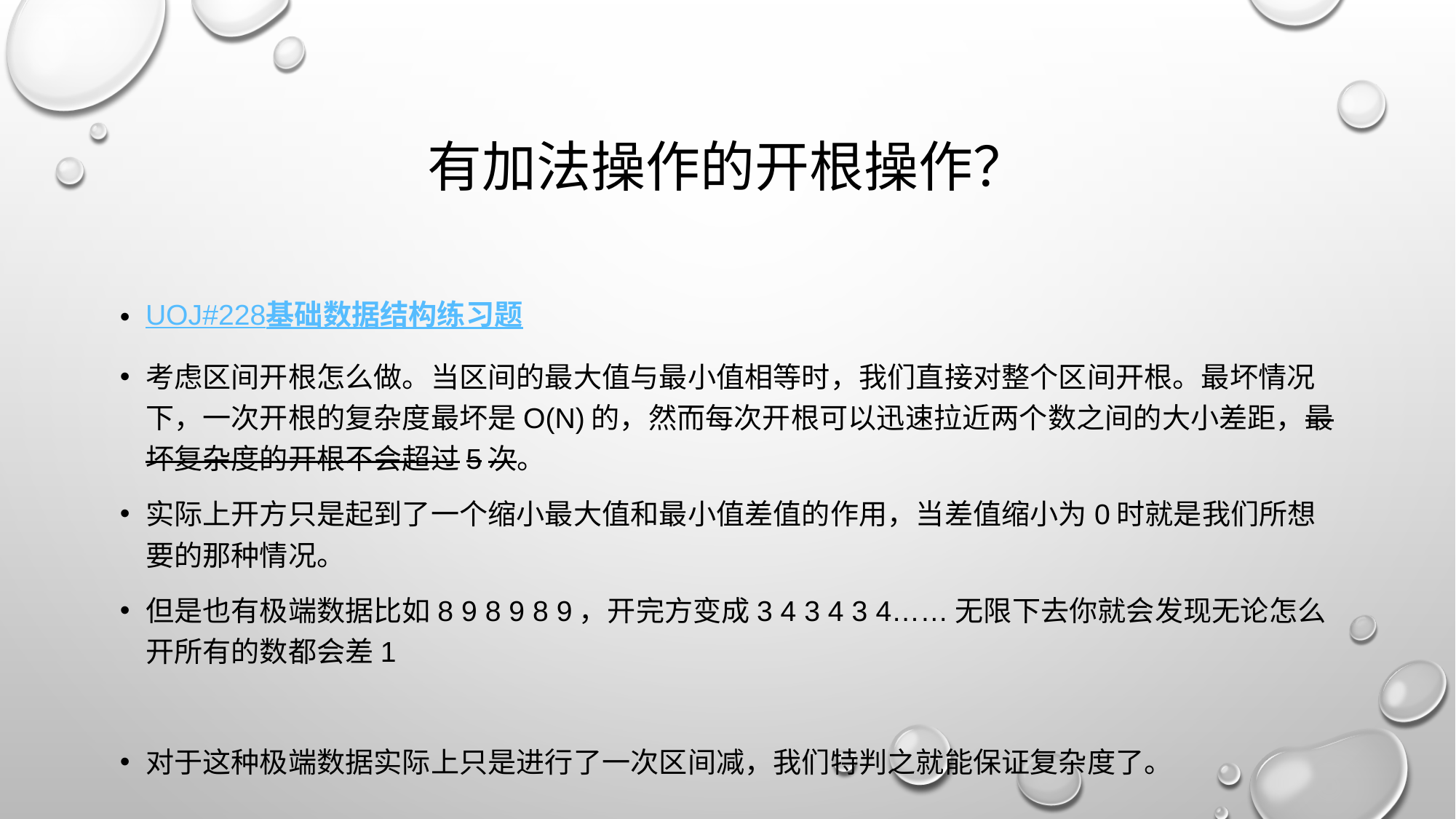

# 有加法操作的开根操作？
UOJ#228基础数据结构练习题
考虑区间开根怎么做。当区间的最大值与最小值相等时，我们直接对整个区间开根。最坏情况下，一次开根的复杂度最坏是O(n)的，然而每次开根可以迅速拉近两个数之间的大小差距，最坏复杂度的开根不会超过5次。
实际上开方只是起到了一个缩小最大值和最小值差值的作用，当差值缩小为0时就是我们所想要的那种情况。
但是也有极端数据比如8 9 8 9 8 9，开完方变成3 4 3 4 3 4……无限下去你就会发现无论怎么开所有的数都会差1

对于这种极端数据实际上只是进行了一次区间减，我们特判之就能保证复杂度了。